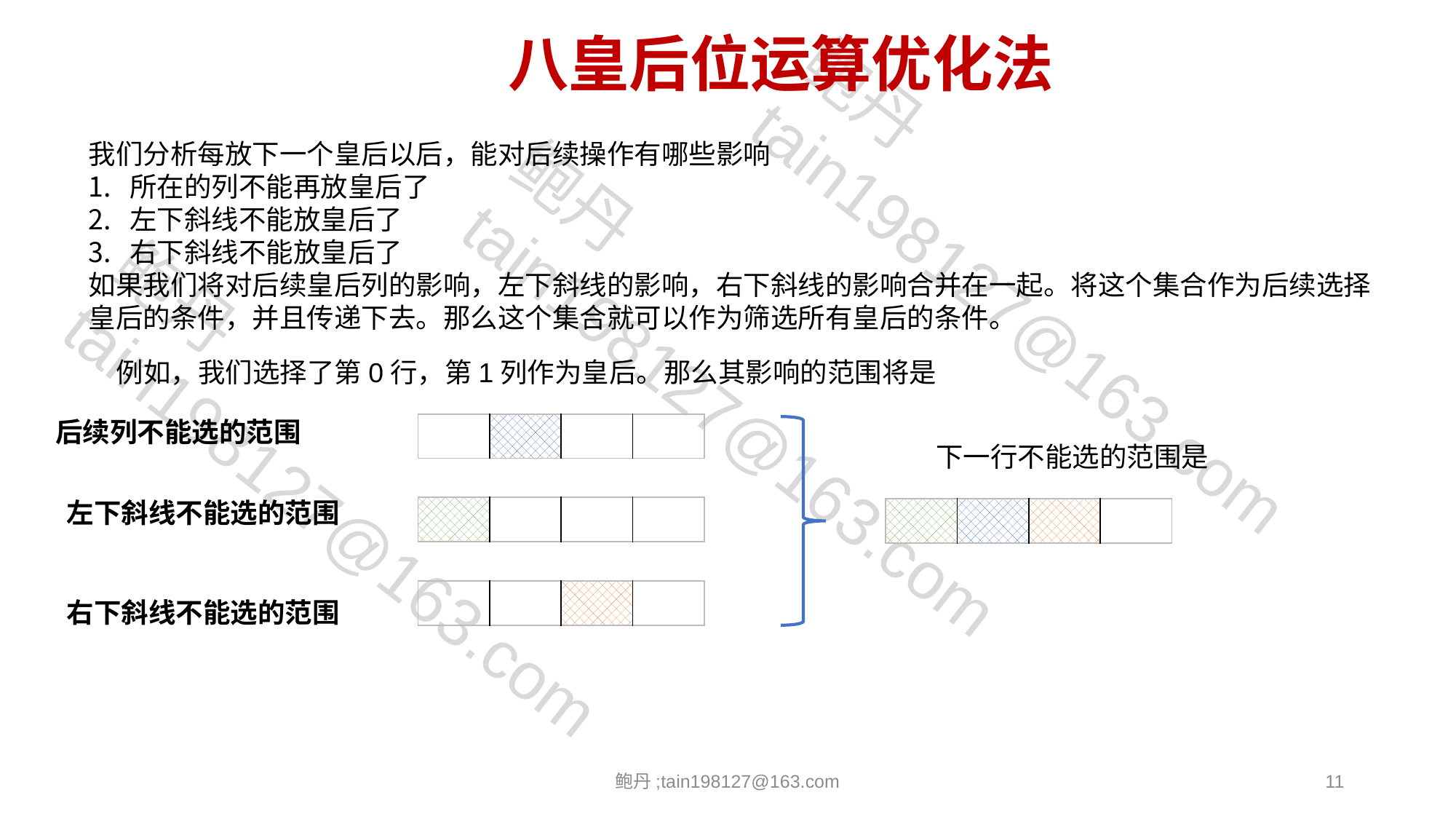

八皇后位运算优化法
我们分析每放下一个皇后以后，能对后续操作有哪些影响
所在的列不能再放皇后了
左下斜线不能放皇后了
右下斜线不能放皇后了
如果我们将对后续皇后列的影响，左下斜线的影响，右下斜线的影响合并在一起。将这个集合作为后续选择
皇后的条件，并且传递下去。那么这个集合就可以作为筛选所有皇后的条件。
例如，我们选择了第0行，第1列作为皇后。那么其影响的范围将是
后续列不能选的范围
|  |  |  |  |
| --- | --- | --- | --- |

下一行不能选的范围是
左下斜线不能选的范围
|  |  |  |  |
| --- | --- | --- | --- |
|  |  |  |  |
| --- | --- | --- | --- |
|  |  |  |  |
| --- | --- | --- | --- |
右下斜线不能选的范围
鲍丹;tain198127@163.com
11